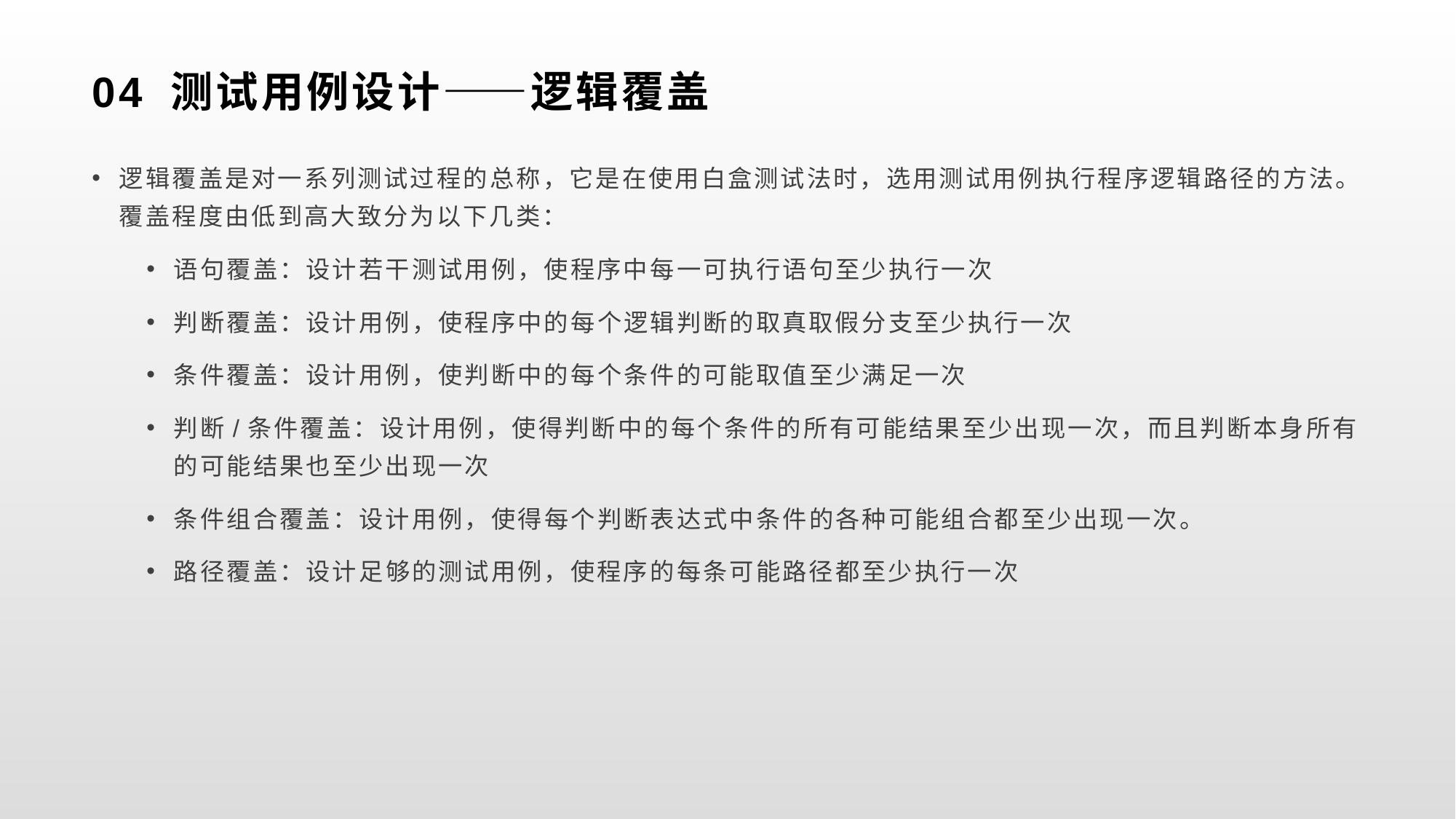

# 04 测试用例设计——逻辑覆盖
逻辑覆盖是对一系列测试过程的总称，它是在使用白盒测试法时，选用测试用例执行程序逻辑路径的方法。覆盖程度由低到高大致分为以下几类：
语句覆盖：设计若干测试用例，使程序中每一可执行语句至少执行一次
判断覆盖：设计用例，使程序中的每个逻辑判断的取真取假分支至少执行一次
条件覆盖：设计用例，使判断中的每个条件的可能取值至少满足一次
判断/条件覆盖：设计用例，使得判断中的每个条件的所有可能结果至少出现一次，而且判断本身所有的可能结果也至少出现一次
条件组合覆盖：设计用例，使得每个判断表达式中条件的各种可能组合都至少出现一次。
路径覆盖：设计足够的测试用例，使程序的每条可能路径都至少执行一次